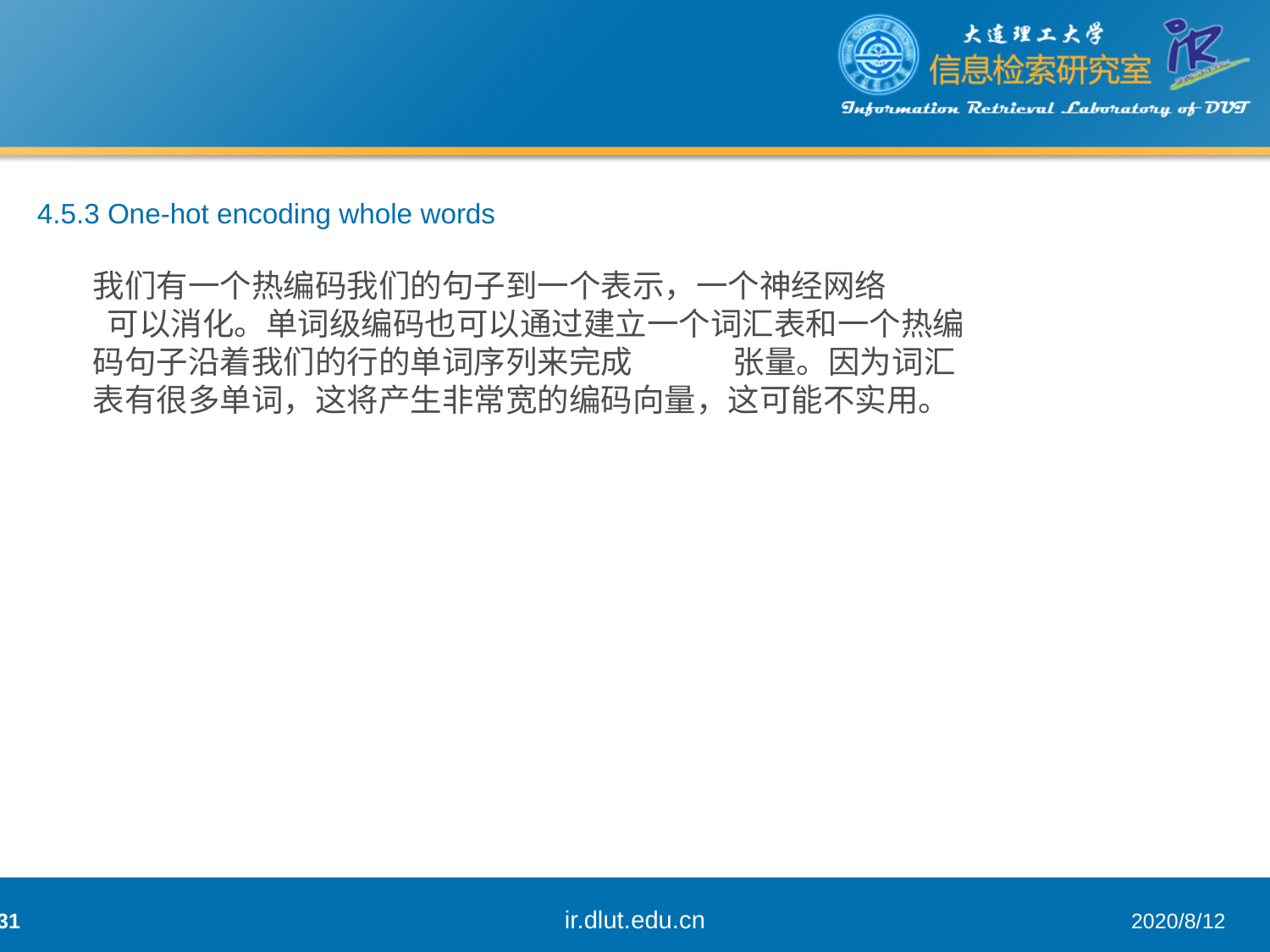

4.5.3 One-hot encoding whole words
我们有一个热编码我们的句子到一个表示，一个神经网络              可以消化。单词级编码也可以通过建立一个词汇表和一个热编码句子沿着我们的行的单词序列来完成              张量。因为词汇表有很多单词，这将产生非常宽的编码向量，这可能不实用。